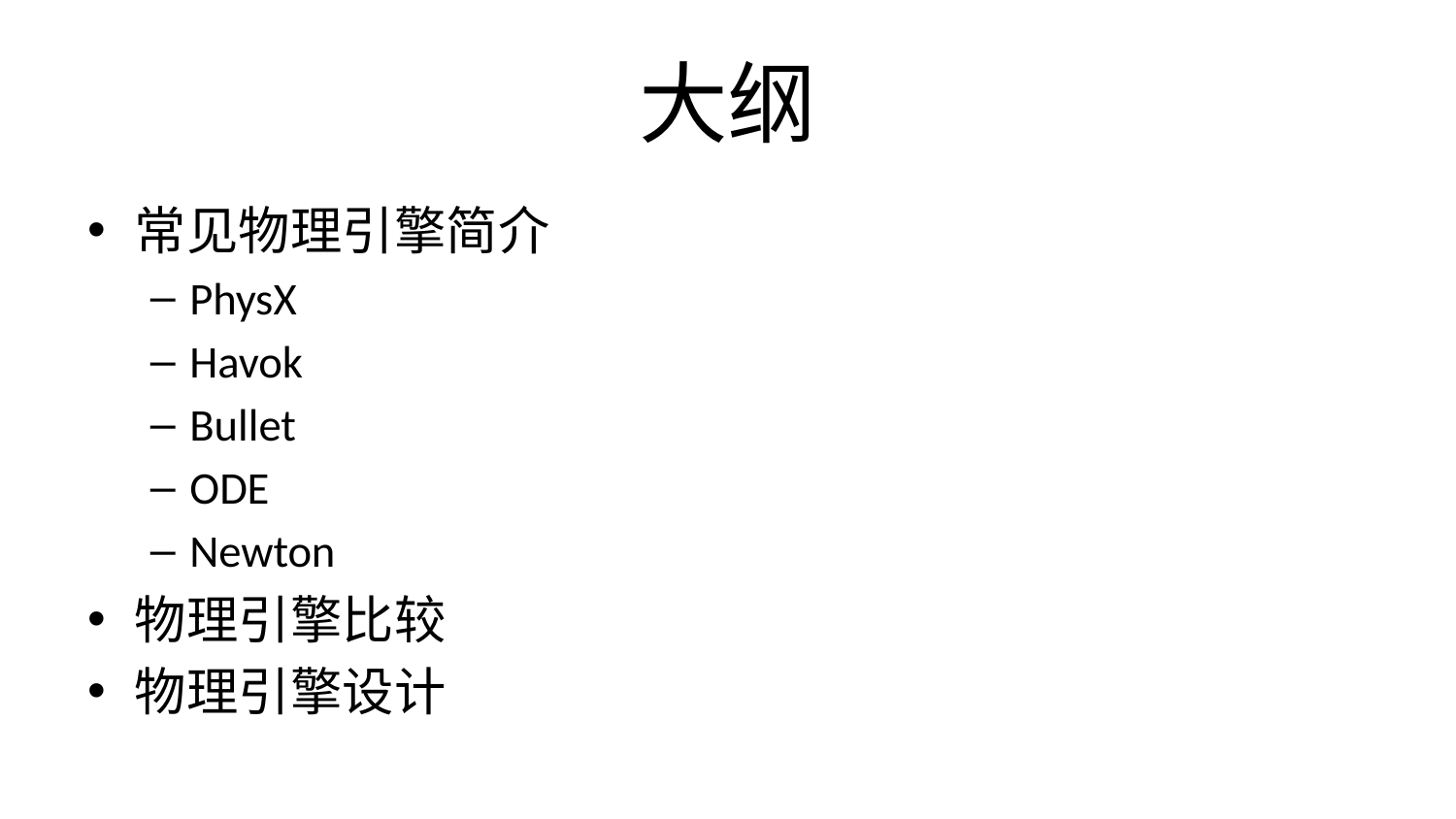

# 大纲
常见物理引擎简介
PhysX
Havok
Bullet
ODE
Newton
物理引擎比较
物理引擎设计